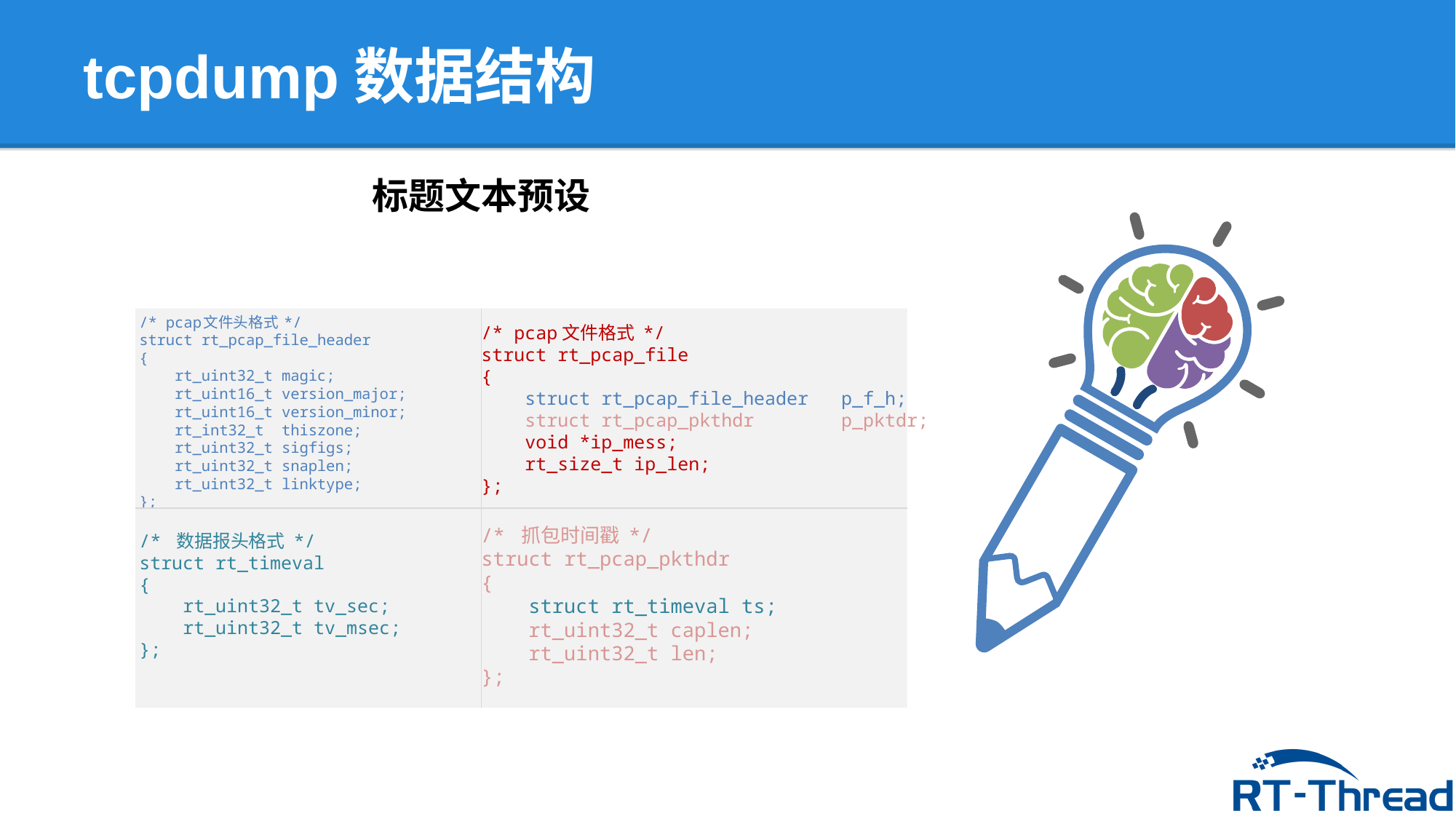

# tcpdump数据结构
标题文本预设

/* pcap文件格式 */
struct rt_pcap_file
{
    struct rt_pcap_file_header   p_f_h;
    struct rt_pcap_pkthdr        p_pktdr;
    void *ip_mess;
    rt_size_t ip_len;
};
/* pcap文件头格式 */
struct rt_pcap_file_header
{
    rt_uint32_t magic;
    rt_uint16_t version_major;
    rt_uint16_t version_minor;
    rt_int32_t  thiszone;
    rt_uint32_t sigfigs;
    rt_uint32_t snaplen;
    rt_uint32_t linktype;
};

/* 抓包时间戳 */
struct rt_pcap_pkthdr
{
    struct rt_timeval ts;
    rt_uint32_t caplen;
    rt_uint32_t len;
};

/* 数据报头格式 */
struct rt_timeval
{
    rt_uint32_t tv_sec;
    rt_uint32_t tv_msec;
};